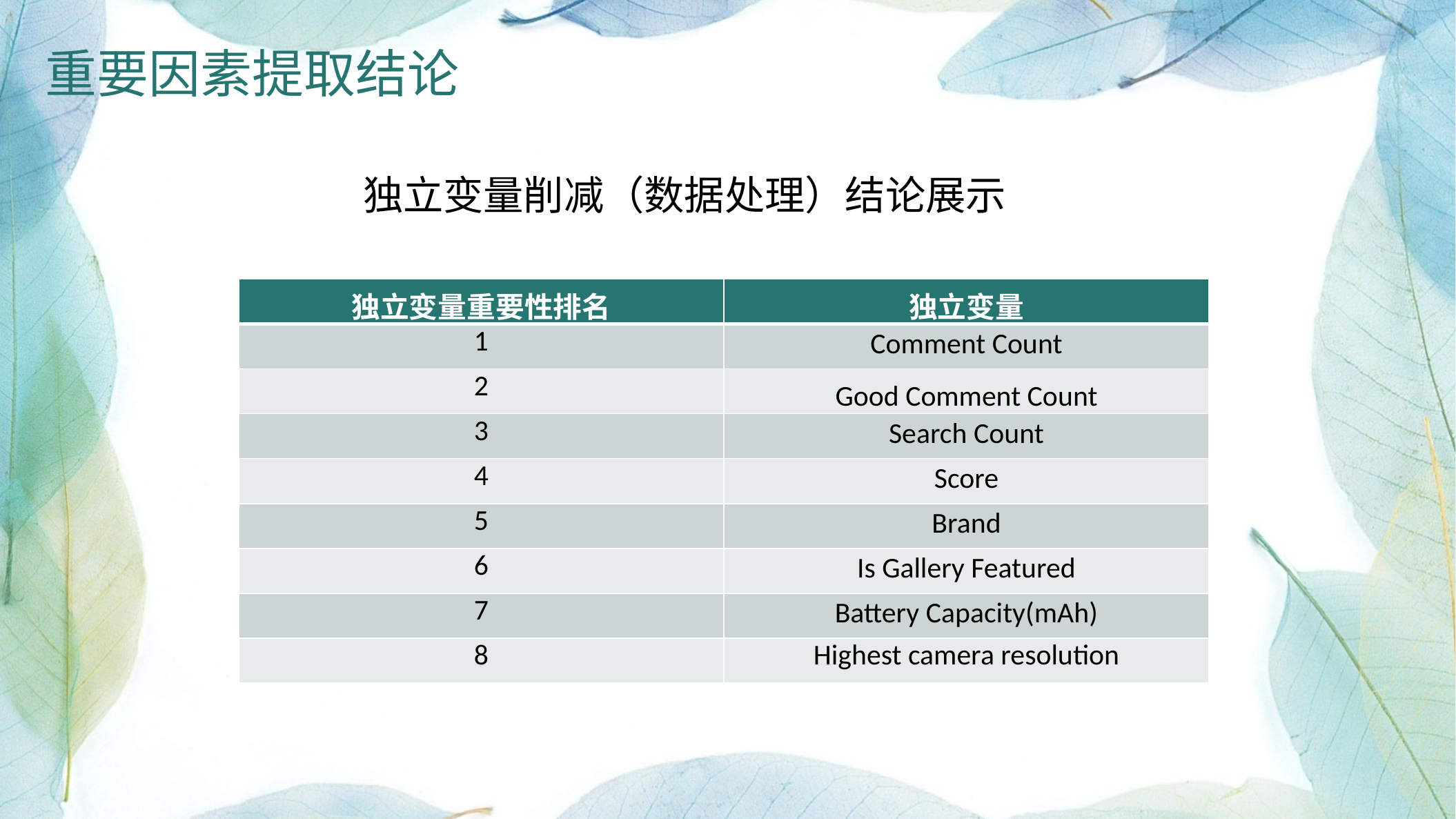

重要因素提取结论
独立变量削减（数据处理）结论展示
| 独立变量重要性排名 | 独立变量 |
| --- | --- |
| 1 | Comment Count |
| 2 | Good Comment Count |
| 3 | Search Count |
| 4 | Score |
| 5 | Brand |
| 6 | Is Gallery Featured |
| 7 | Battery Capacity(mAh) |
| 8 | Highest camera resolution |